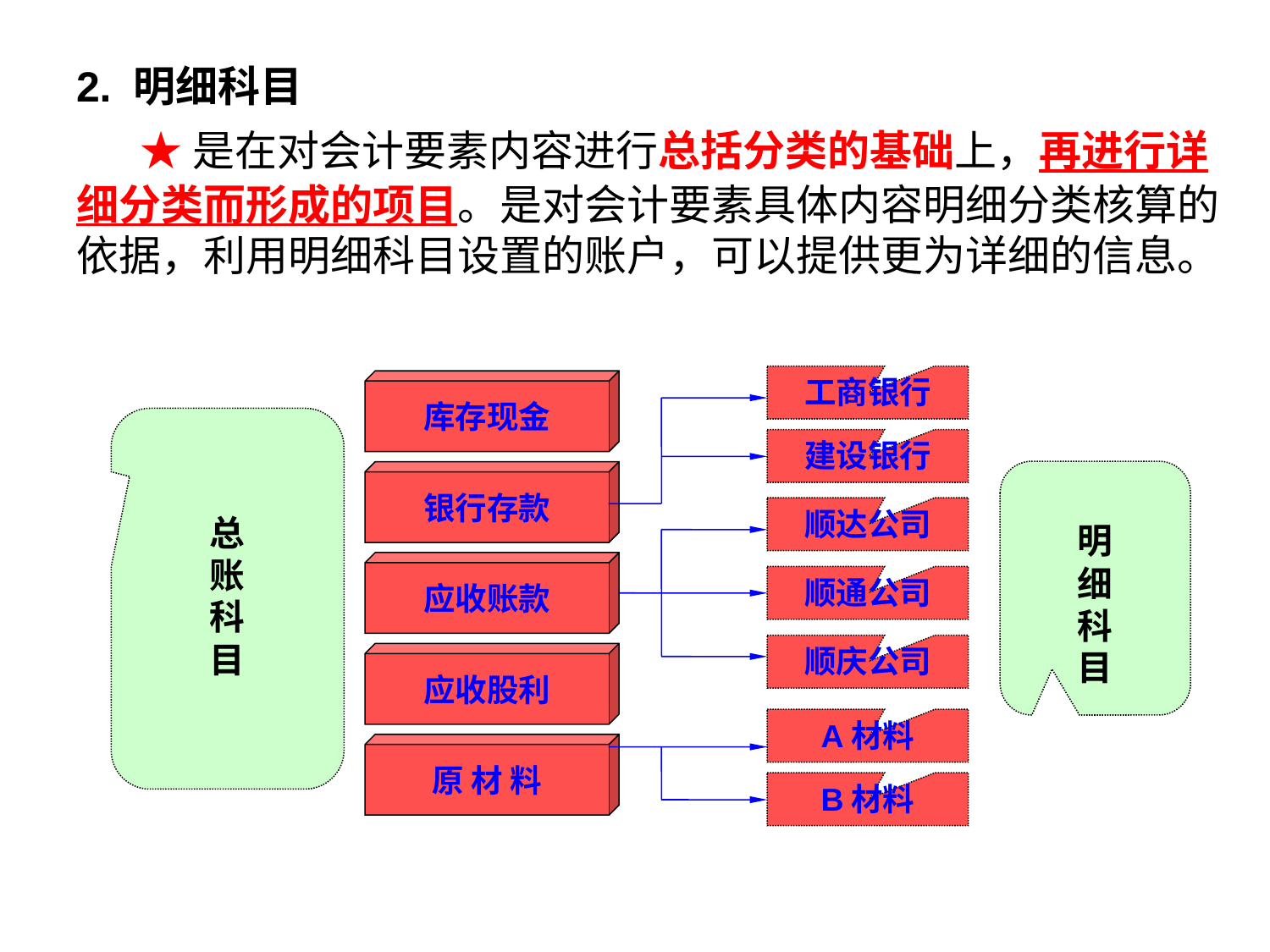

2. 明细科目
     ★是在对会计要素内容进行总括分类的基础上，再进行详细分类而形成的项目。是对会计要素具体内容明细分类核算的依据，利用明细科目设置的账户，可以提供更为详细的信息。
工商银行

建设银行

库存现金
银行存款
应收账款
应收股利
原 材 料

总
账
科
目

明
细
科
目
顺达公司

顺通公司

顺庆公司

A材料

B材料

10